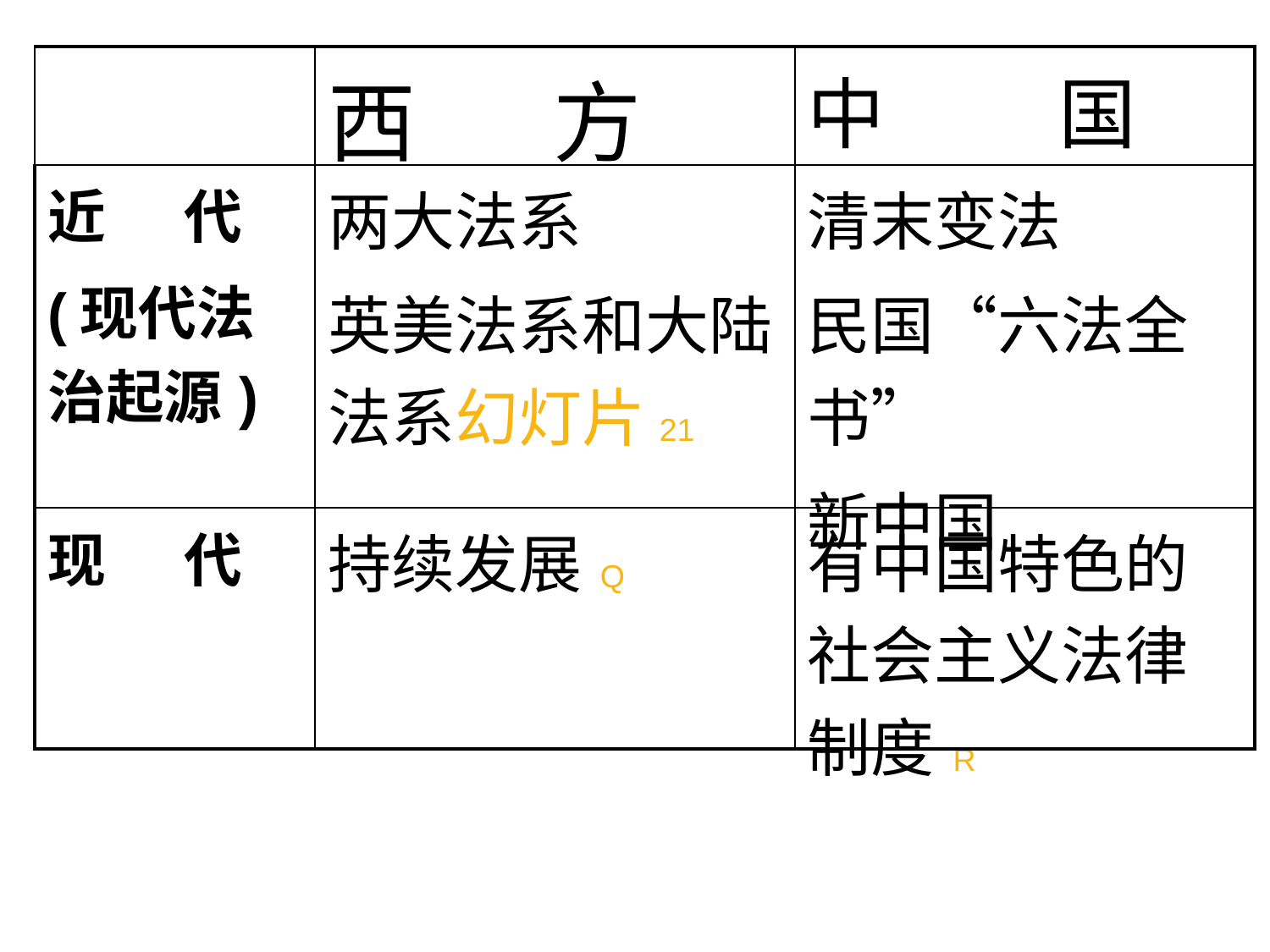

|  | 西 方 | 中 国 |
| --- | --- | --- |
| 近 代 (现代法治起源) | 两大法系 英美法系和大陆法系幻灯片 21 | 清末变法 民国“六法全书” 新中国 |
| 现 代 | 持续发展Q | 有中国特色的社会主义法律制度R |